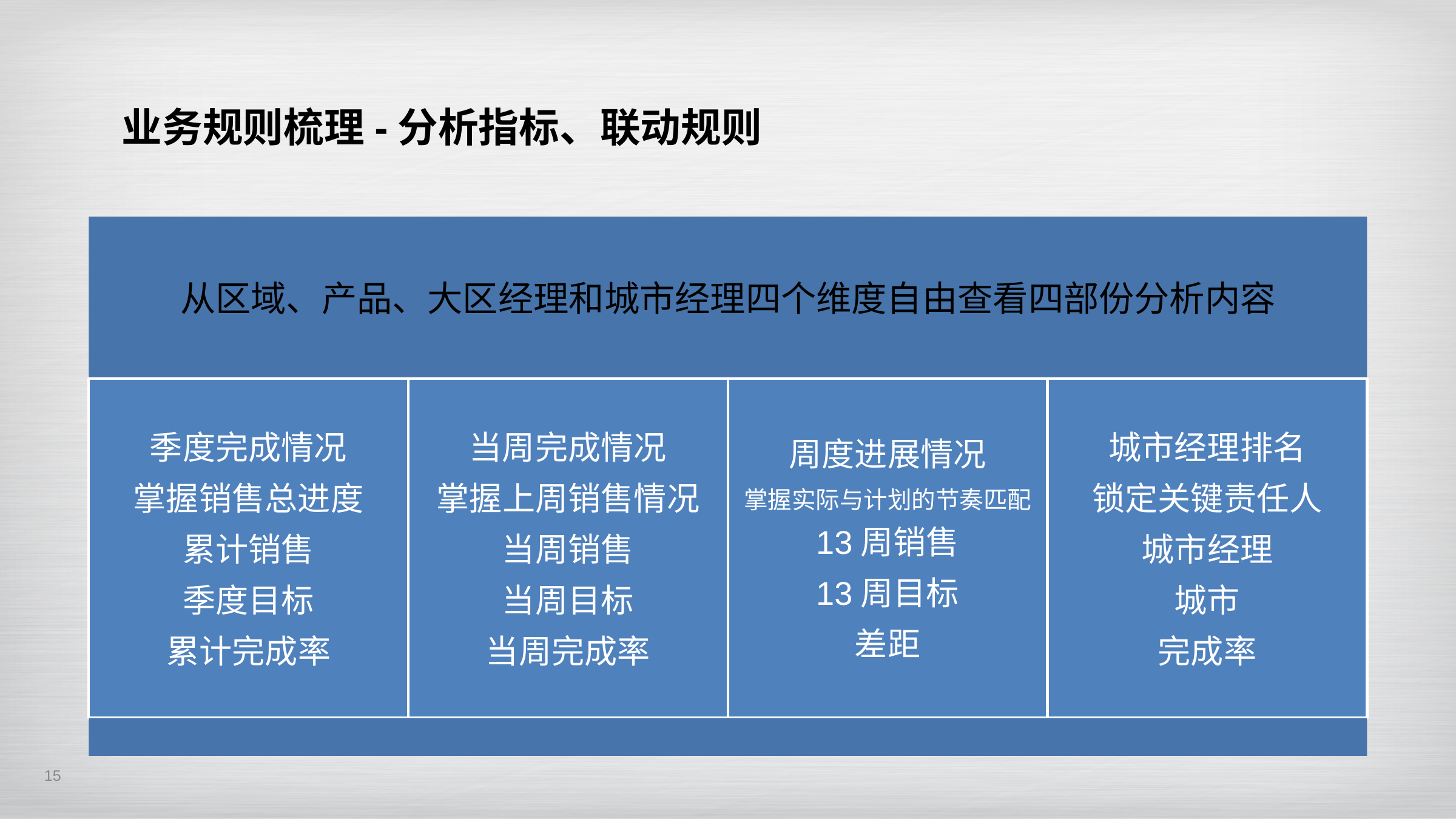

业务规则梳理-分析指标、联动规则
从区域、产品、大区经理和城市经理四个维度自由查看四部份分析内容
季度完成情况
掌握销售总进度
累计销售
季度目标
累计完成率
当周完成情况
掌握上周销售情况
当周销售
当周目标
当周完成率
周度进展情况
掌握实际与计划的节奏匹配
13周销售
13周目标
差距
城市经理排名
锁定关键责任人
城市经理
城市
完成率